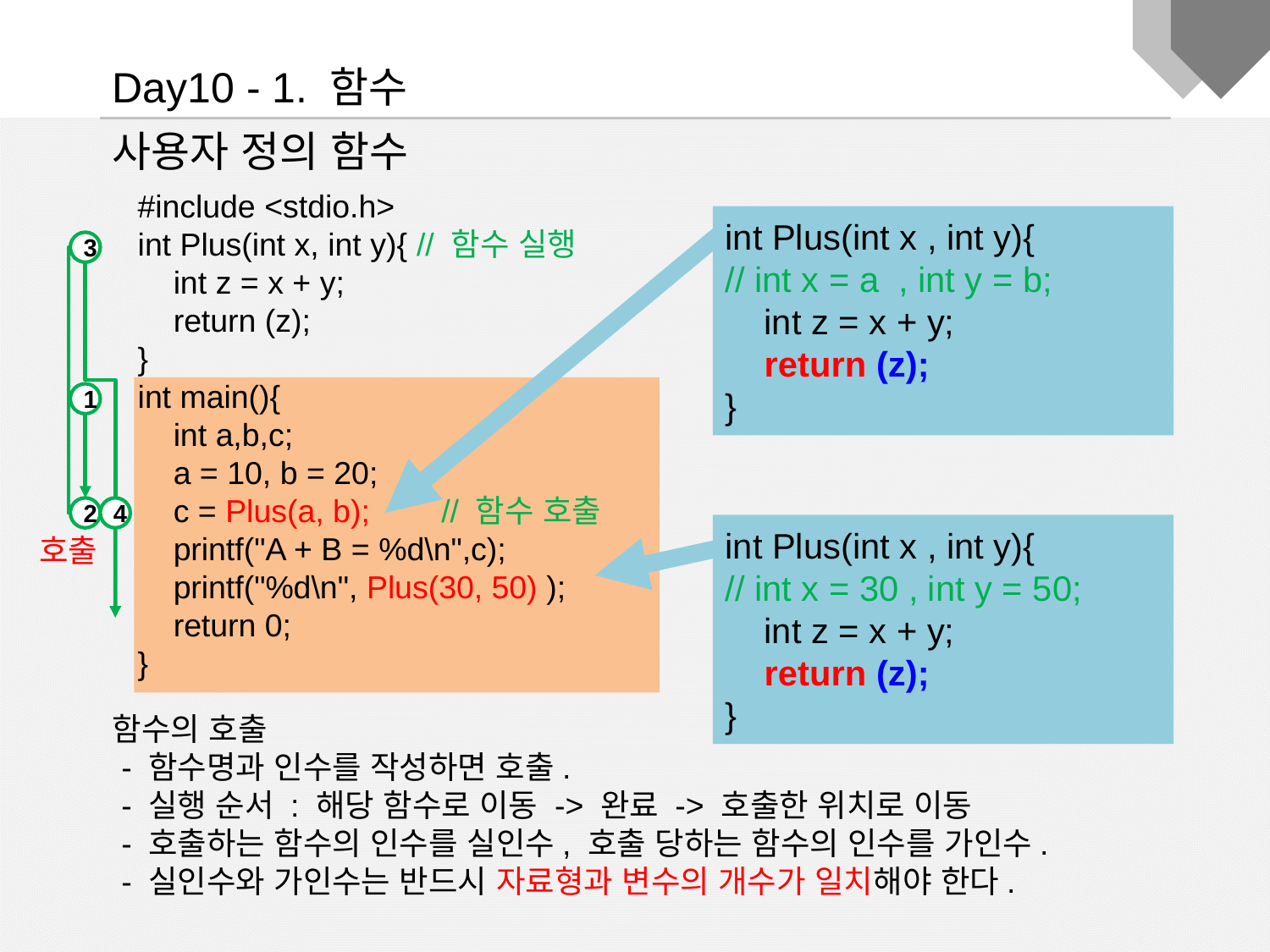

Day10 - 1. 함수
사용자 정의 함수

함수의 호출
 - 함수명과 인수를 작성하면 호출.
 - 실행 순서 : 해당 함수로 이동 -> 완료 -> 호출한 위치로 이동
 - 호출하는 함수의 인수를 실인수, 호출 당하는 함수의 인수를 가인수.
 - 실인수와 가인수는 반드시 자료형과 변수의 개수가 일치해야 한다.
#include <stdio.h>
int Plus(int x, int y){ // 함수 실행
    int z = x + y;
    return (z);
}
int main(){
    int a,b,c;
    a = 10, b = 20;
    c = Plus(a, b);        // 함수 호출
    printf("A + B = %d\n",c);
    printf("%d\n", Plus(30, 50) );
    return 0;
}
int Plus(int x , int y){
// int x = a  , int y = b;
    int z = x + y;
    return (z);
}
3

1
2
4
int Plus(int x , int y){
// int x = 30 , int y = 50;
    int z = x + y;
    return (z);
}
호출